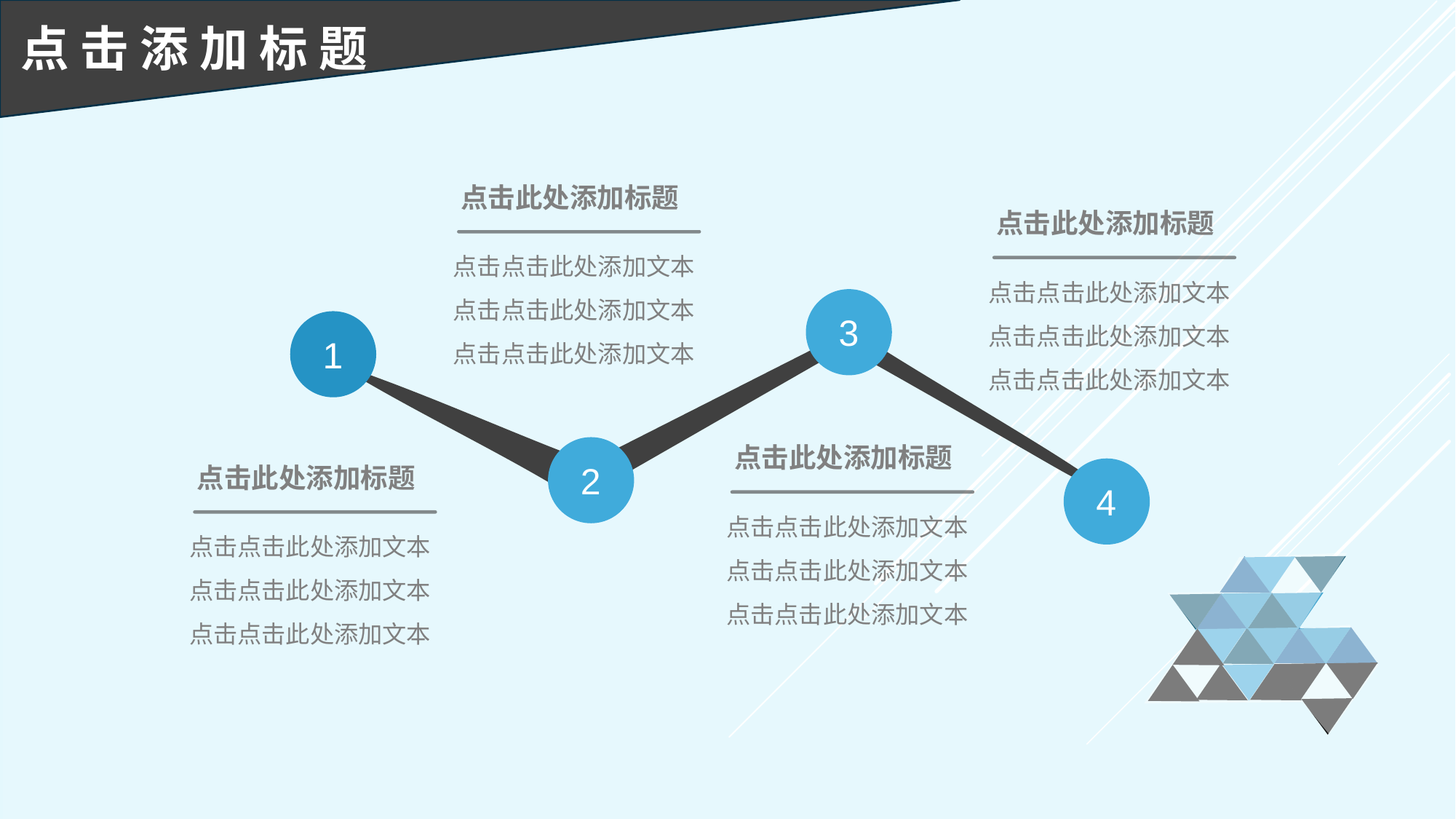

点 击 添 加 标 题
点击此处添加标题
点击点击此处添加文本
点击点击此处添加文本
点击点击此处添加文本
点击此处添加标题
点击点击此处添加文本
点击点击此处添加文本
点击点击此处添加文本

3

1

点击此处添加标题
点击点击此处添加文本
点击点击此处添加文本
点击点击此处添加文本

2
点击此处添加标题
点击点击此处添加文本
点击点击此处添加文本
点击点击此处添加文本

4